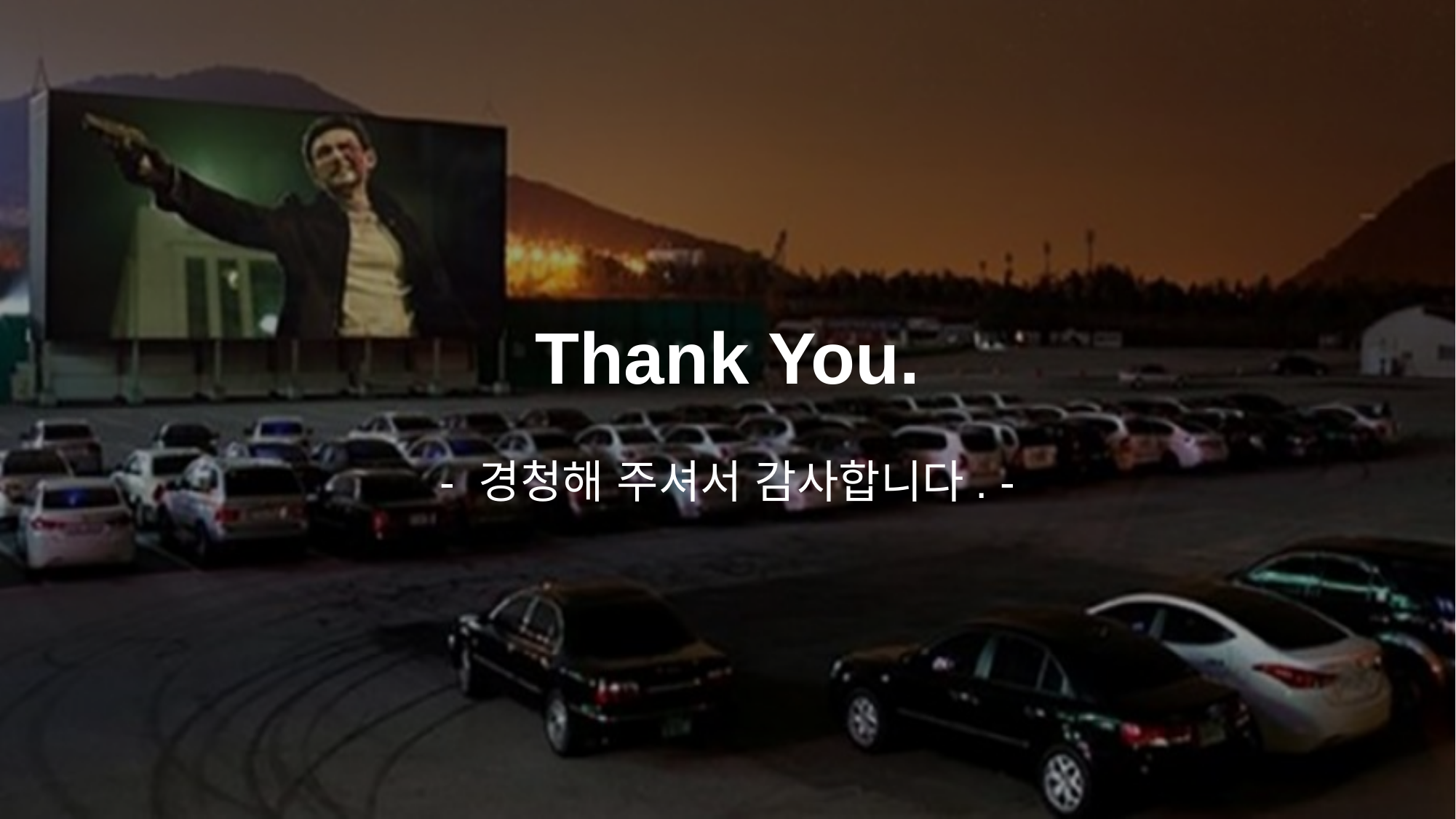

Thank You.

- 경청해 주셔서 감사합니다. -